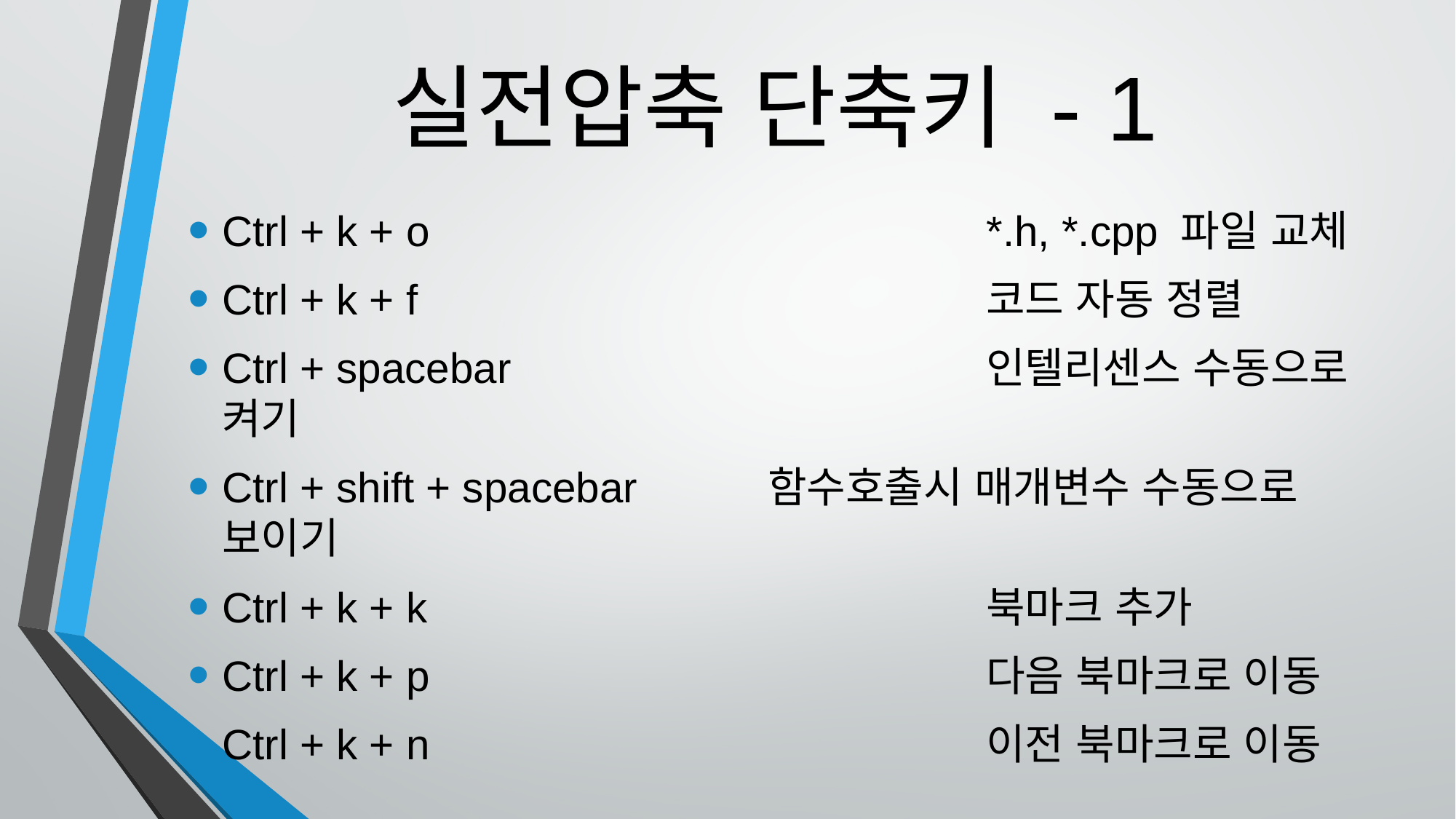

# 실전압축 단축키 - 1
Ctrl + k + o						*.h, *.cpp 파일 교체
Ctrl + k + f						코드 자동 정렬
Ctrl + spacebar					인텔리센스 수동으로 켜기
Ctrl + shift + spacebar		함수호출시 매개변수 수동으로 보이기
Ctrl + k + k						북마크 추가
Ctrl + k + p						다음 북마크로 이동
Ctrl + k + n						이전 북마크로 이동